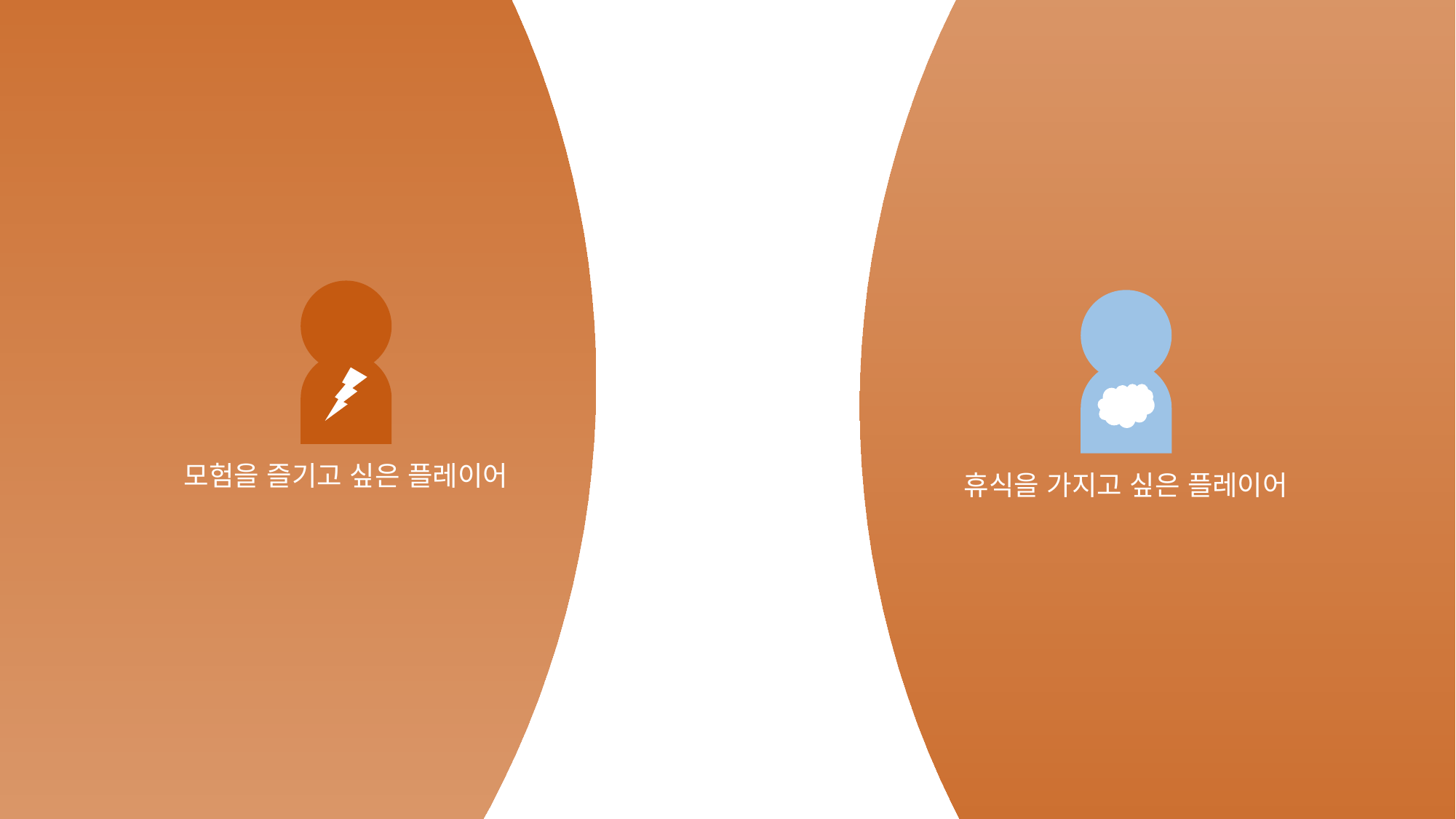

모험을 즐기고 싶은 플레이어
휴식을 가지고 싶은 플레이어